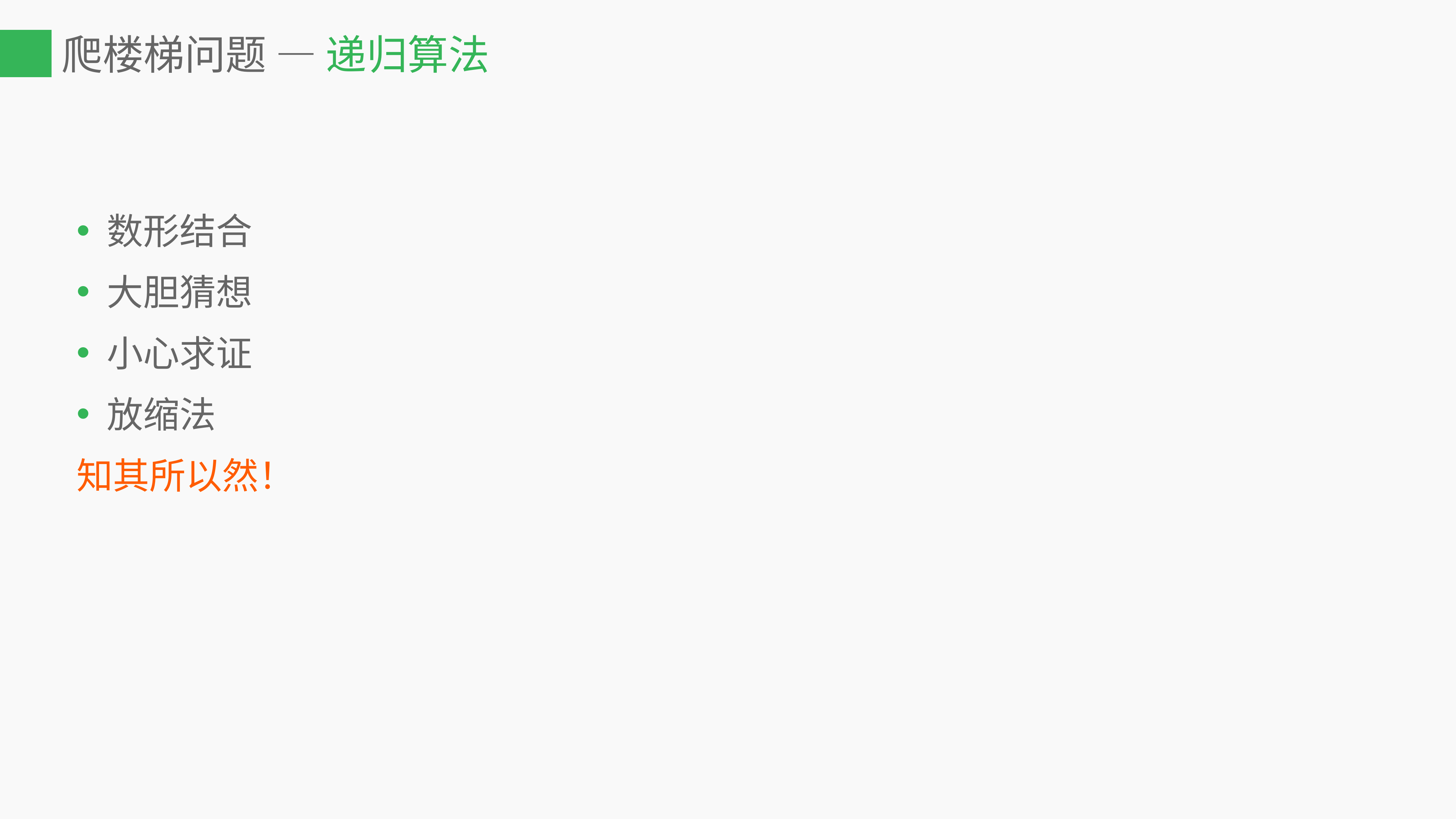

# 爬楼梯问题 — 递归算法
数形结合
大胆猜想
小心求证
放缩法
知其所以然！